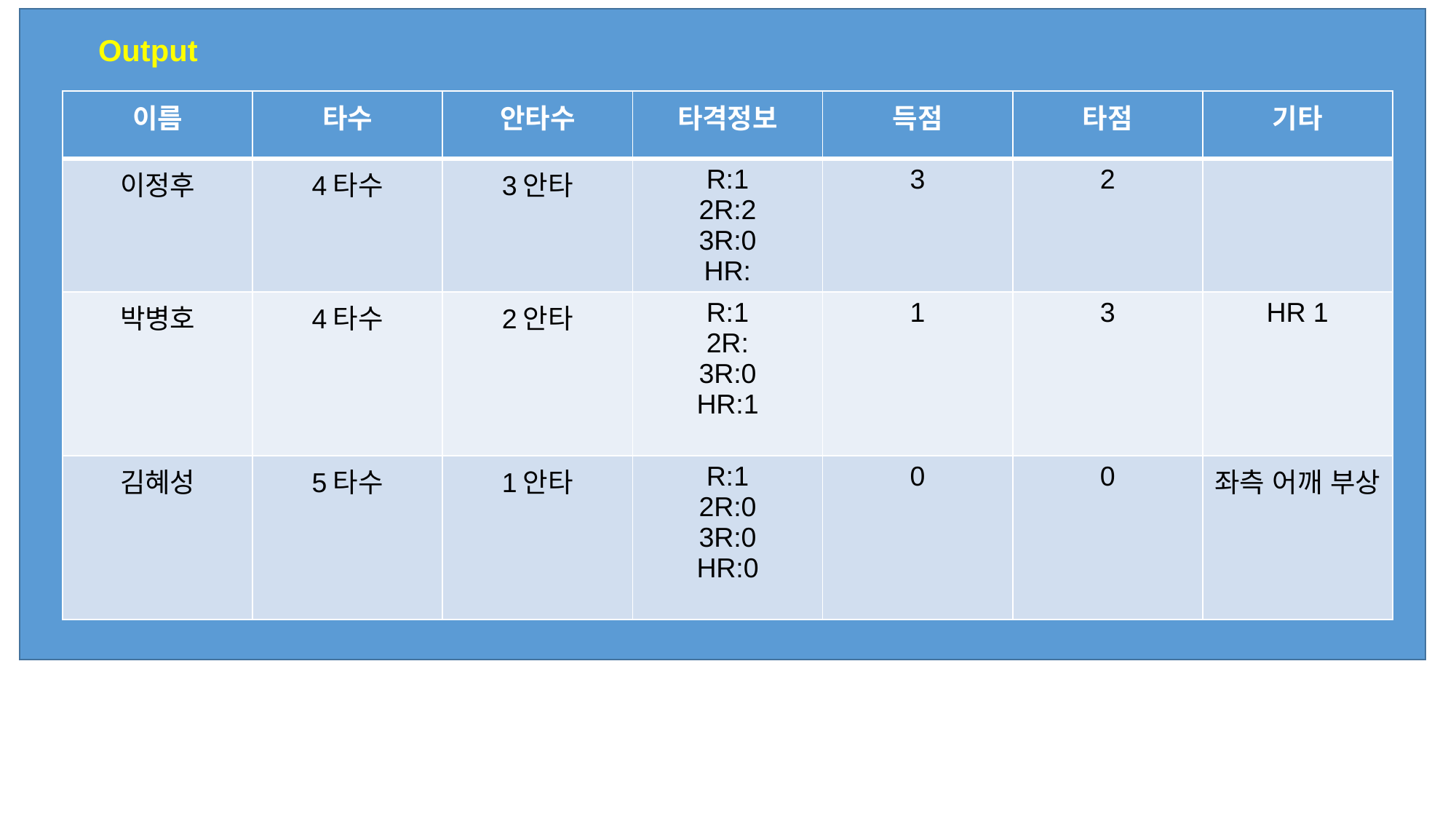

Output
| 이름 | 타수 | 안타수 | 타격정보 | 득점 | 타점 | 기타 |
| --- | --- | --- | --- | --- | --- | --- |
| 이정후 | 4타수 | 3안타 | R:1 2R:2 3R:0 HR: | 3 | 2 |  |
| 박병호 | 4타수 | 2안타 | R:1 2R: 3R:0 HR:1 | 1 | 3 | HR 1 |
| 김혜성 | 5타수 | 1안타 | R:1 2R:0 3R:0 HR:0 | 0 | 0 | 좌측 어깨 부상 |